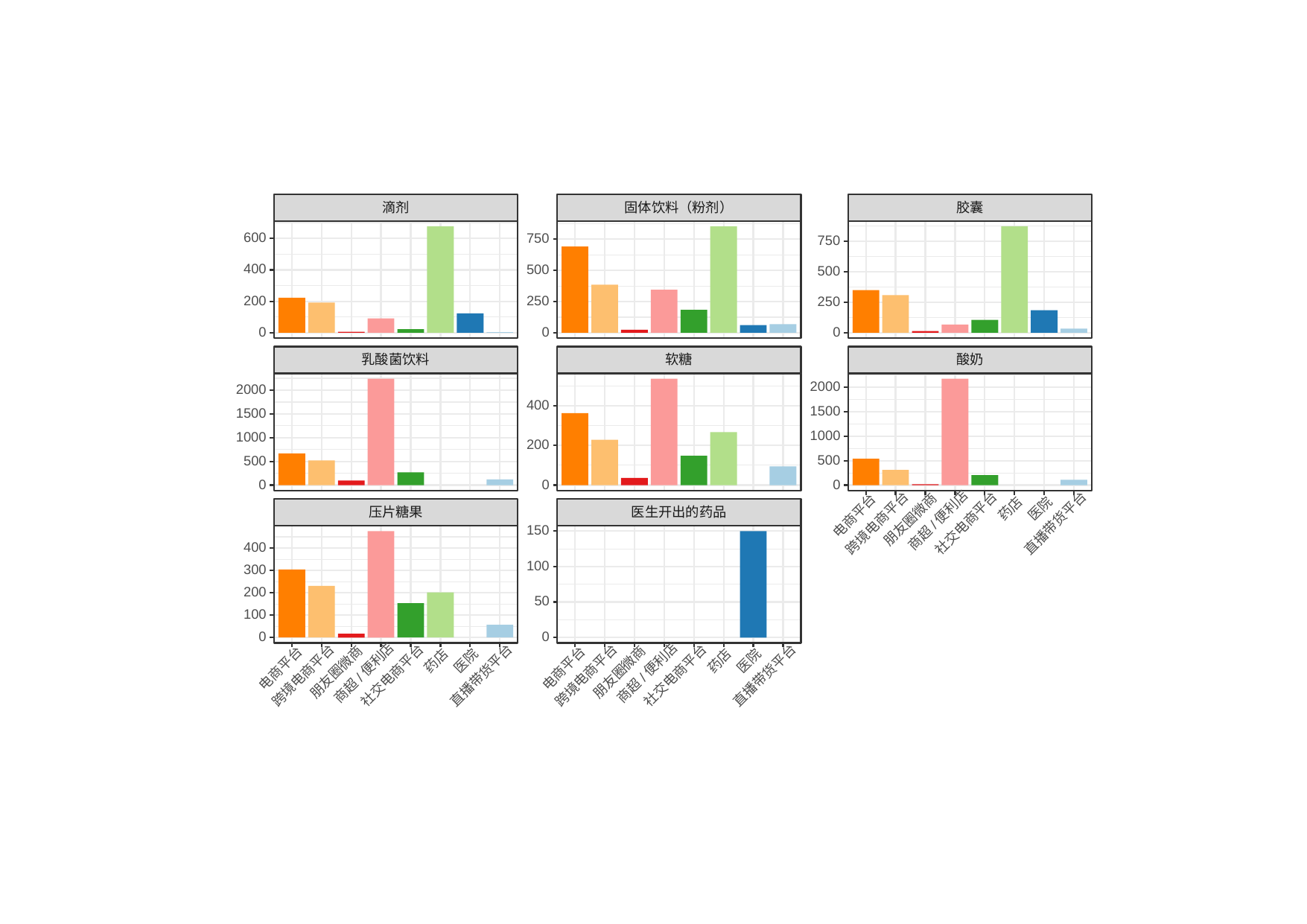

滴剂
固体饮料（粉剂）
胶囊

600
750
750

400
500
500

200
250
250

0
0
0

乳酸菌饮料
软糖
酸奶

2000
2000

400

1500
1500

1000

1000

200

500

500

0
0
0

药店
医院
压片糖果
医生开出的药品
电商平台
商超/便利店
朋友圈微商
跨境电商平台
社交电商平台
直播带货平台

150

400

100
300

200

50

100

0
0

药店
医院
药店
医院
电商平台
电商平台
商超/便利店
商超/便利店
朋友圈微商
朋友圈微商
跨境电商平台
社交电商平台
直播带货平台
跨境电商平台
社交电商平台
直播带货平台